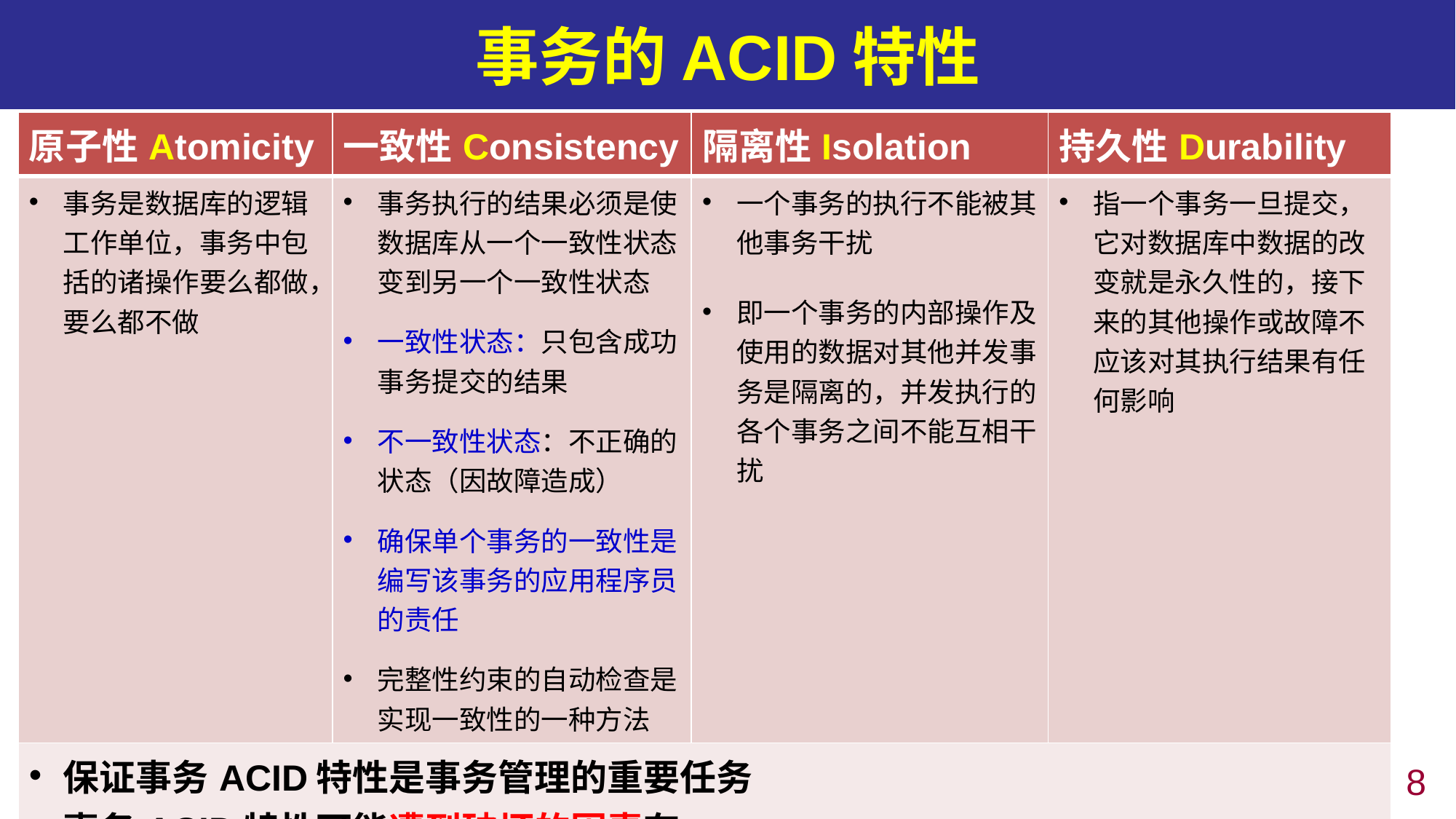

# 事务的ACID特性
| 原子性Atomicity | 一致性Consistency | 隔离性Isolation | 持久性Durability |
| --- | --- | --- | --- |
| 事务是数据库的逻辑工作单位，事务中包括的诸操作要么都做，要么都不做 | 事务执行的结果必须是使数据库从一个一致性状态变到另一个一致性状态 一致性状态：只包含成功事务提交的结果 不一致性状态：不正确的状态（因故障造成） 确保单个事务的一致性是编写该事务的应用程序员的责任 完整性约束的自动检查是实现一致性的一种方法 | 一个事务的执行不能被其他事务干扰 即一个事务的内部操作及使用的数据对其他并发事务是隔离的，并发执行的各个事务之间不能互相干扰 | 指一个事务一旦提交，它对数据库中数据的改变就是永久性的，接下来的其他操作或故障不应该对其执行结果有任何影响 |
| 保证事务ACID特性是事务管理的重要任务 事务ACID特性可能遭到破坏的因素有： 多个事务并行运行时，不同事务的操作交叉执行；事务中运行过程中被强行终止 |  |  |  |
8